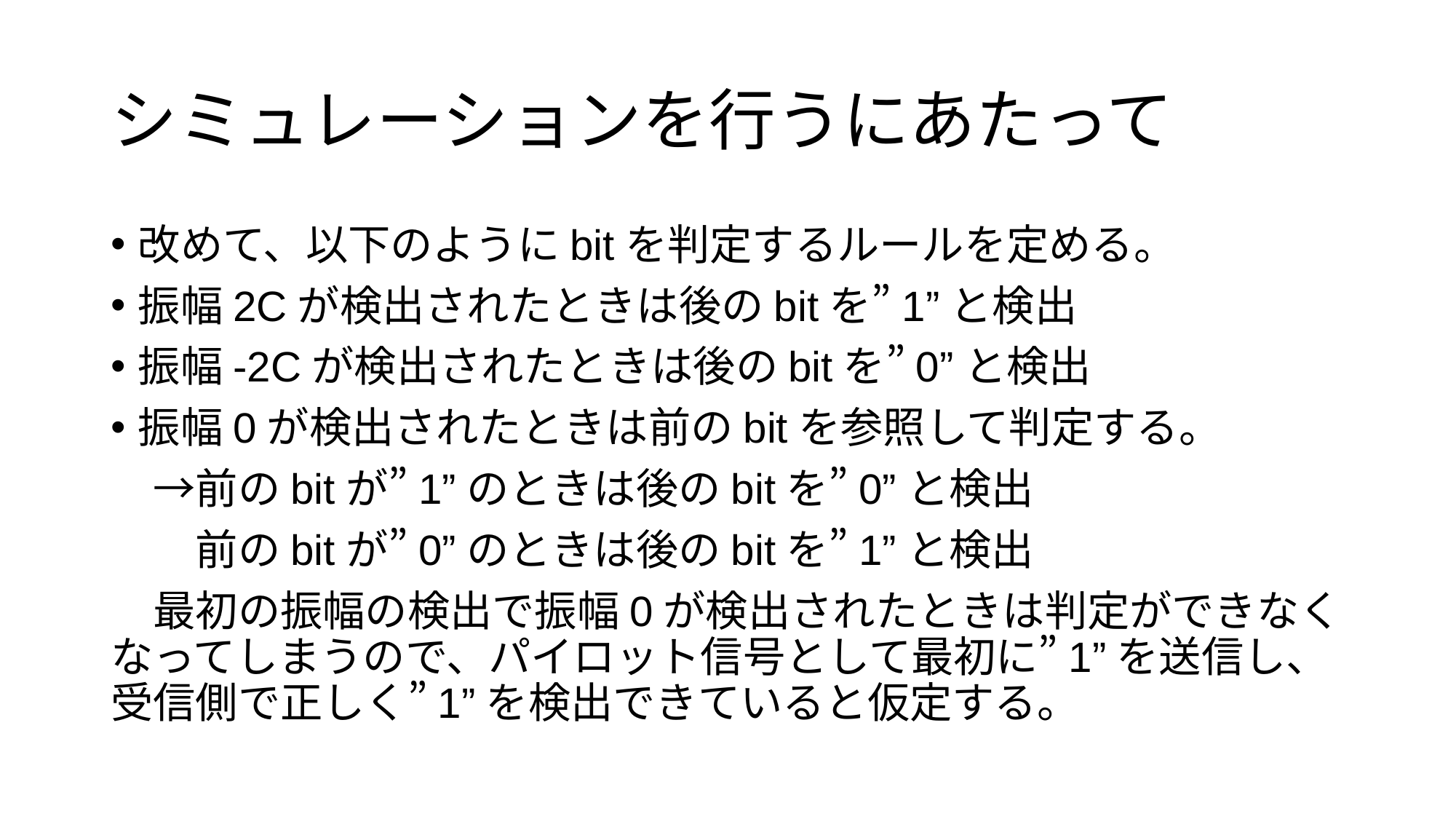

# シミュレーションを行うにあたって
改めて、以下のようにbitを判定するルールを定める。
振幅2Cが検出されたときは後のbitを”1”と検出
振幅-2Cが検出されたときは後のbitを”0”と検出
振幅0が検出されたときは前のbitを参照して判定する。
　→前のbitが”1”のときは後のbitを”0”と検出
　　前のbitが”0”のときは後のbitを”1”と検出
　最初の振幅の検出で振幅0が検出されたときは判定ができなくなってしまうので、パイロット信号として最初に”1”を送信し、受信側で正しく”1”を検出できていると仮定する。